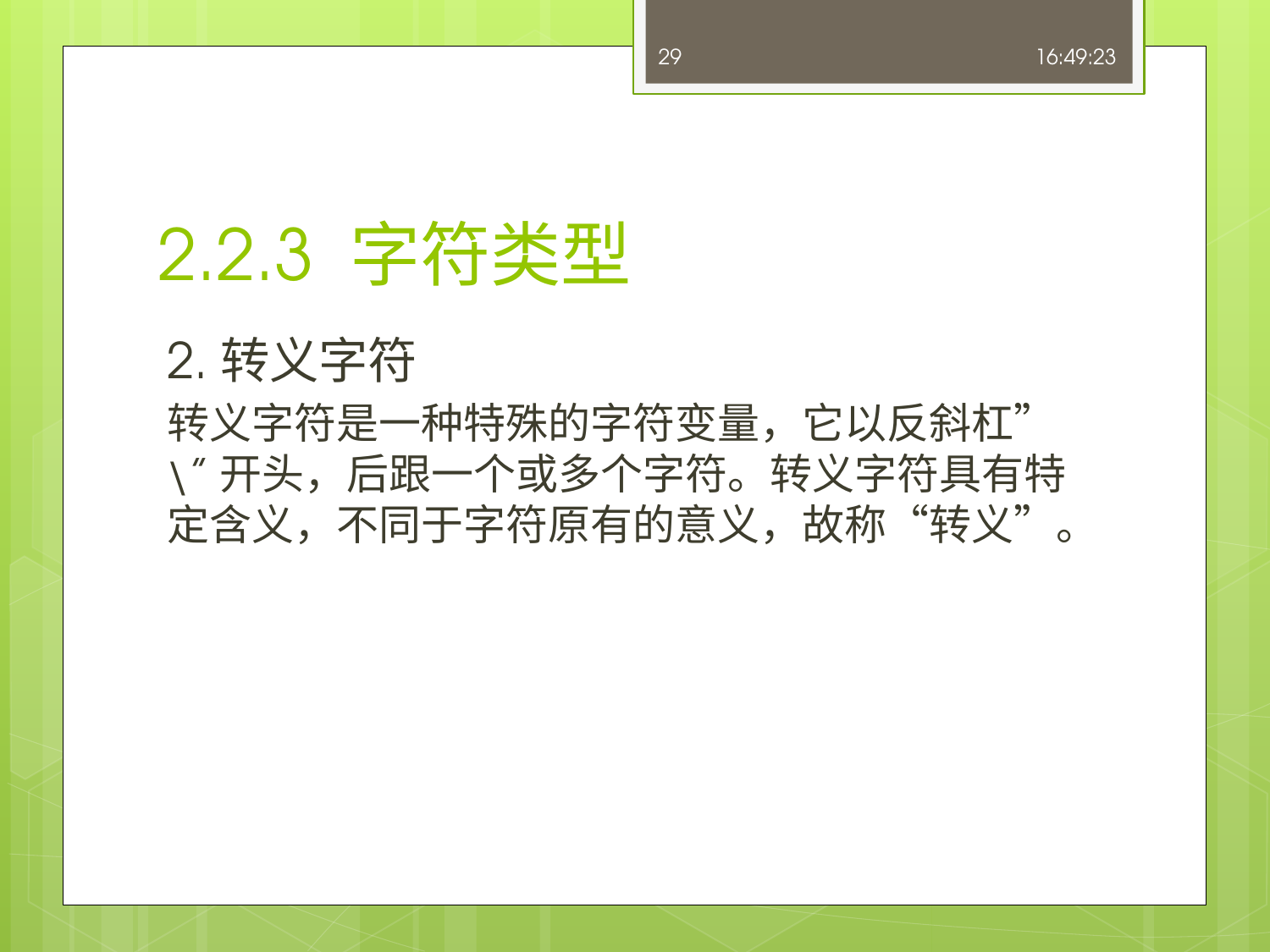

29
16:49:23
# 2.2.3 字符类型
2.转义字符
转义字符是一种特殊的字符变量，它以反斜杠”\”开头，后跟一个或多个字符。转义字符具有特定含义，不同于字符原有的意义，故称“转义”。